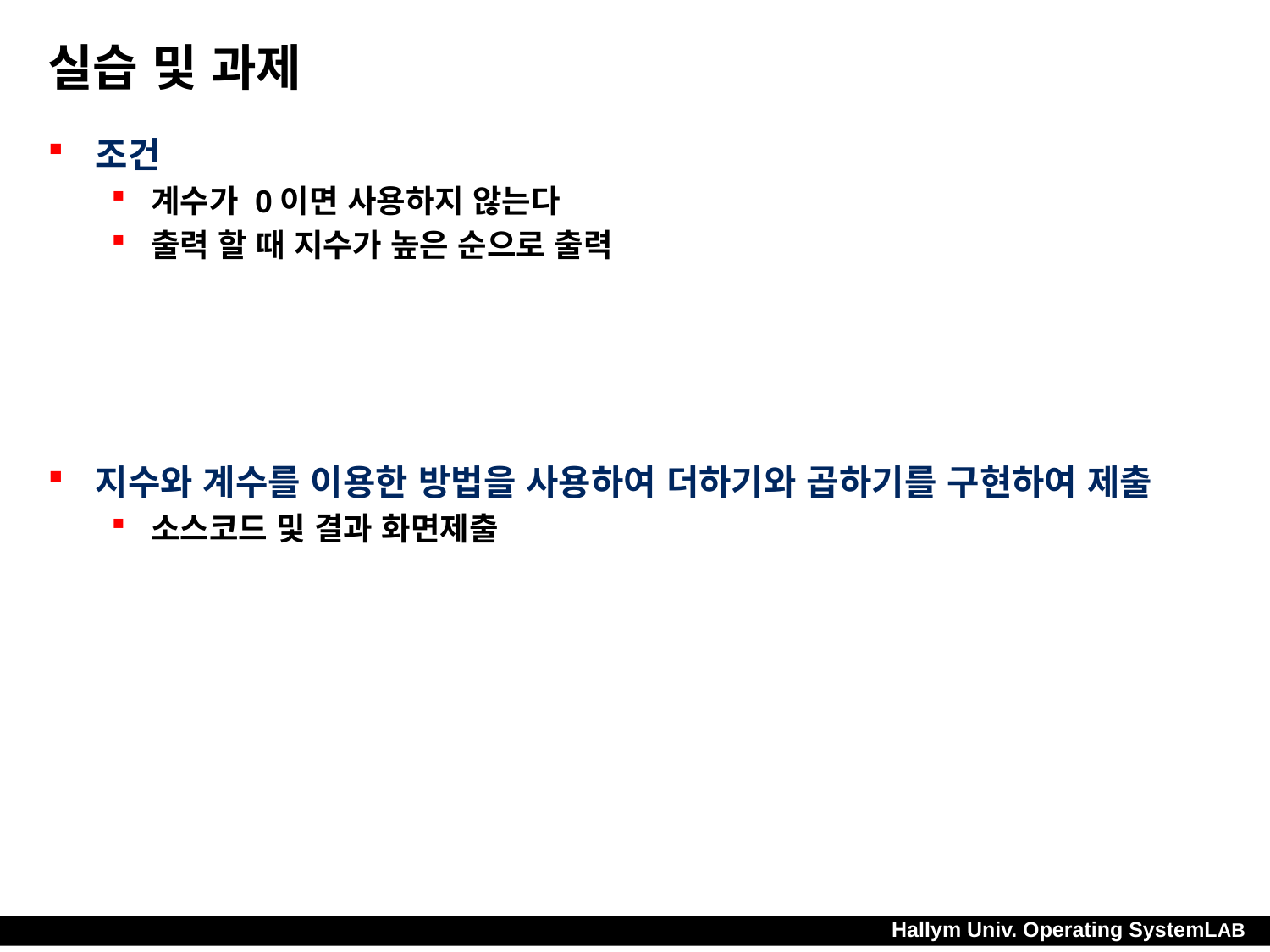

# 실습 및 과제
조건
계수가 0이면 사용하지 않는다
출력 할 때 지수가 높은 순으로 출력

지수와 계수를 이용한 방법을 사용하여 더하기와 곱하기를 구현하여 제출
소스코드 및 결과 화면제출